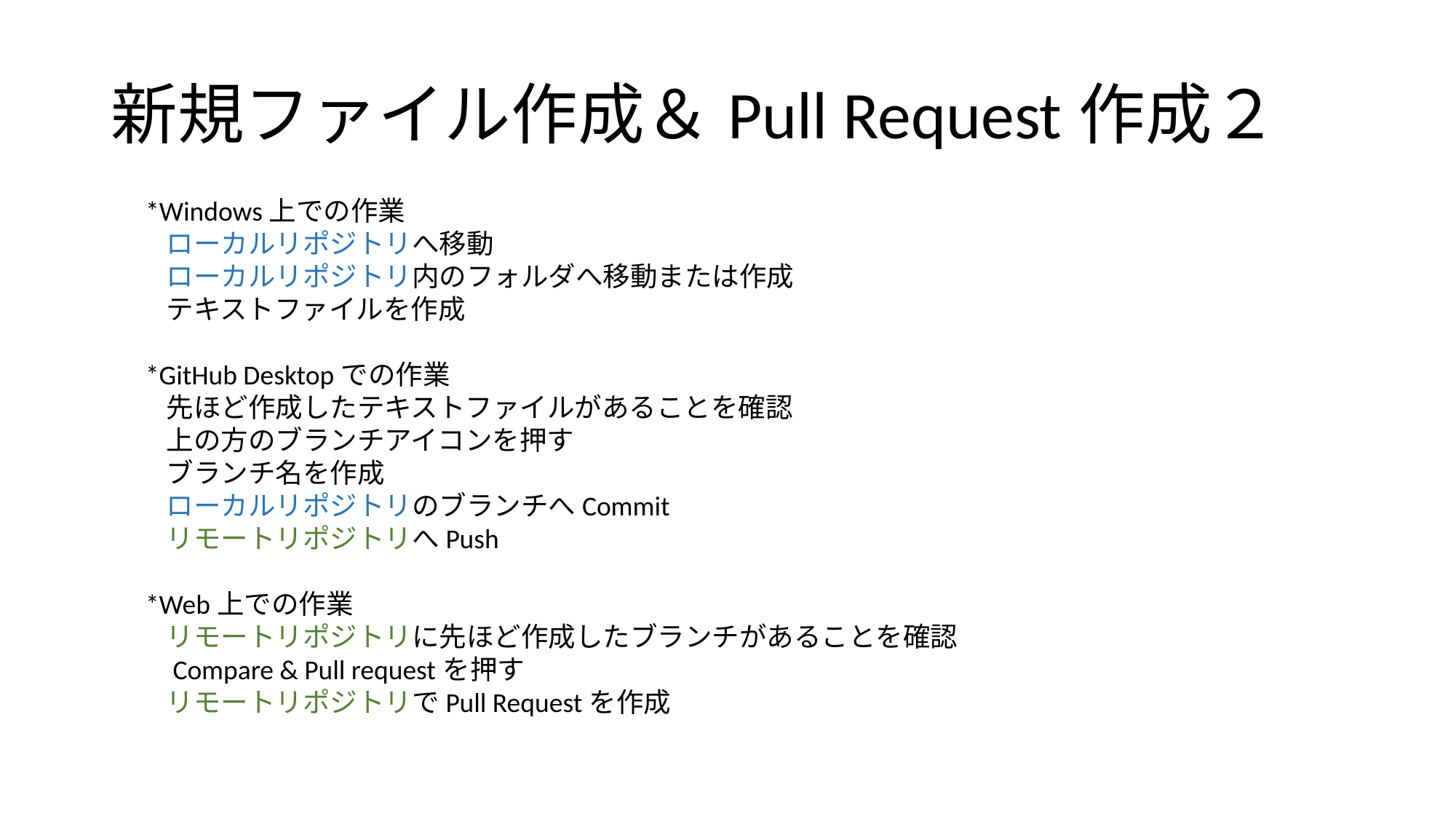

# 新規ファイル作成＆Pull Request作成２
　*Windows上での作業
　　ローカルリポジトリへ移動
　　ローカルリポジトリ内のフォルダへ移動または作成
　　テキストファイルを作成

　*GitHub Desktopでの作業
　　先ほど作成したテキストファイルがあることを確認
　　上の方のブランチアイコンを押す
　　ブランチ名を作成
　　ローカルリポジトリのブランチへCommit
　　リモートリポジトリへPush

　*Web上での作業
　　リモートリポジトリに先ほど作成したブランチがあることを確認
　　Compare & Pull requestを押す
　　リモートリポジトリでPull Requestを作成